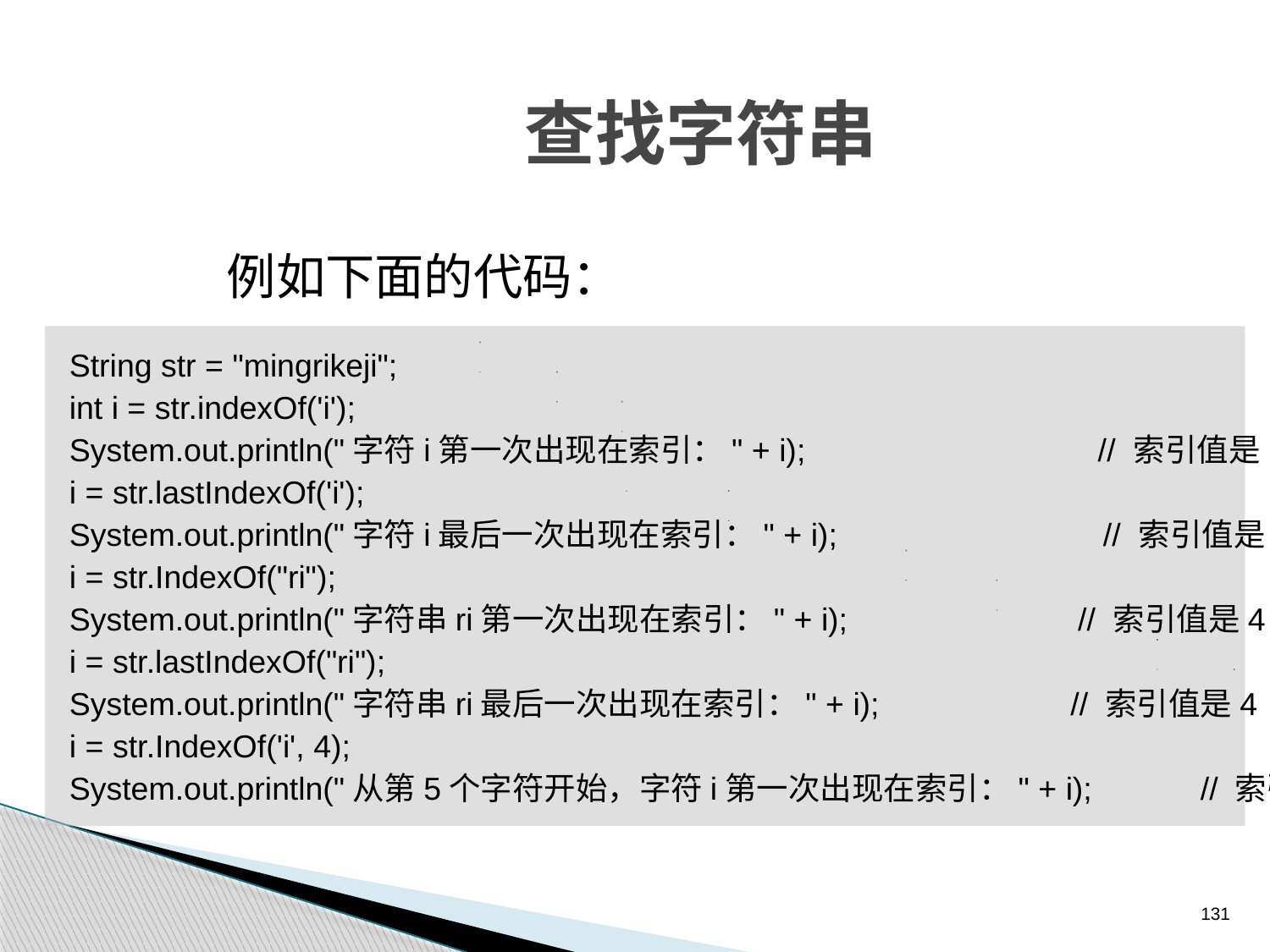

# 查找字符串
例如下面的代码：
String str = "mingrikeji";
int i = str.indexOf('i');
System.out.println("字符i第一次出现在索引：" + i);                                 // 索引值是1
i = str.lastIndexOf('i');
System.out.println("字符i最后一次出现在索引：" + i);                              // 索引值是9
i = str.IndexOf("ri");
System.out.println("字符串ri第一次出现在索引：" + i);                          // 索引值是4
i = str.lastIndexOf("ri");
System.out.println("字符串ri最后一次出现在索引：" + i);    	              // 索引值是4
i = str.IndexOf('i', 4);
System.out.println("从第5个字符开始，字符i第一次出现在索引：" + i);	// 索引值是1

131